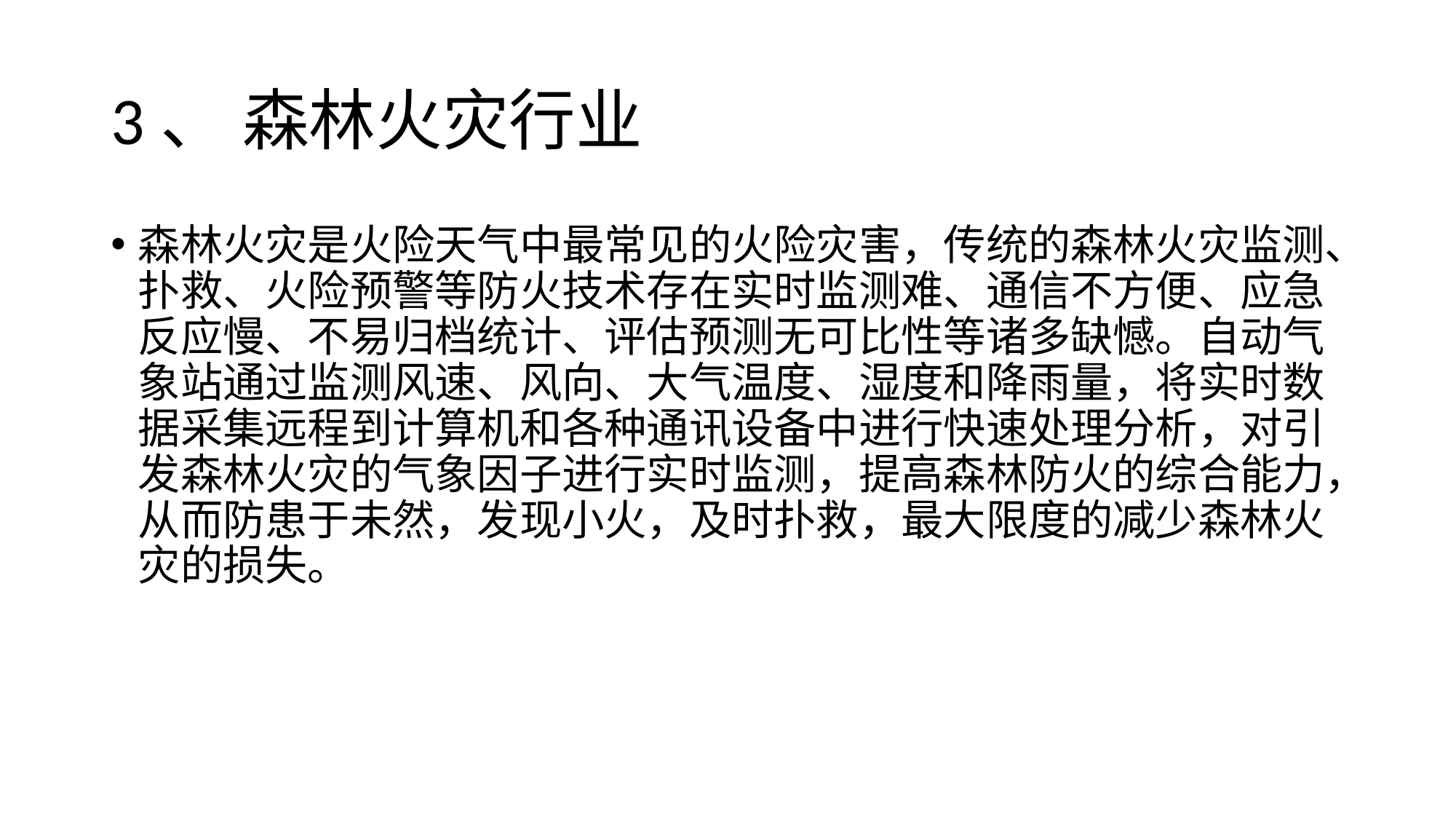

# 3、 森林火灾行业
森林火灾是火险天气中最常见的火险灾害，传统的森林火灾监测、扑救、火险预警等防火技术存在实时监测难、通信不方便、应急反应慢、不易归档统计、评估预测无可比性等诸多缺憾。自动气象站通过监测风速、风向、大气温度、湿度和降雨量，将实时数据采集远程到计算机和各种通讯设备中进行快速处理分析，对引发森林火灾的气象因子进行实时监测，提高森林防火的综合能力，从而防患于未然，发现小火，及时扑救，最大限度的减少森林火灾的损失。